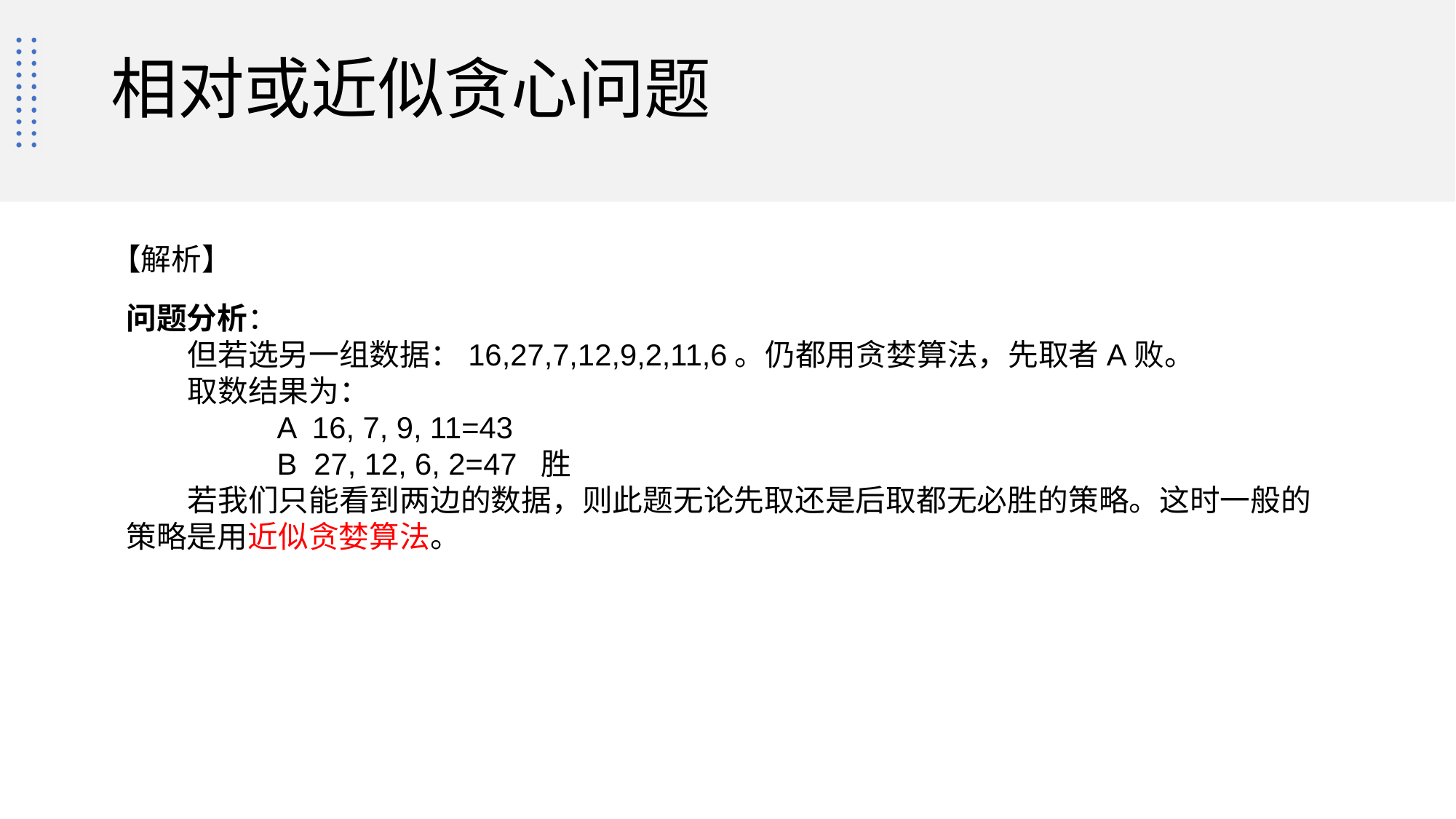

# 相对或近似贪心问题
【解析】
问题分析：
        但若选另一组数据：16,27,7,12,9,2,11,6。仍都用贪婪算法，先取者A败。
        取数结果为：
                  A  16, 7, 9, 11=43
                  B  27, 12, 6, 2=47  胜
        若我们只能看到两边的数据，则此题无论先取还是后取都无必胜的策略。这时一般的策略是用近似贪婪算法。